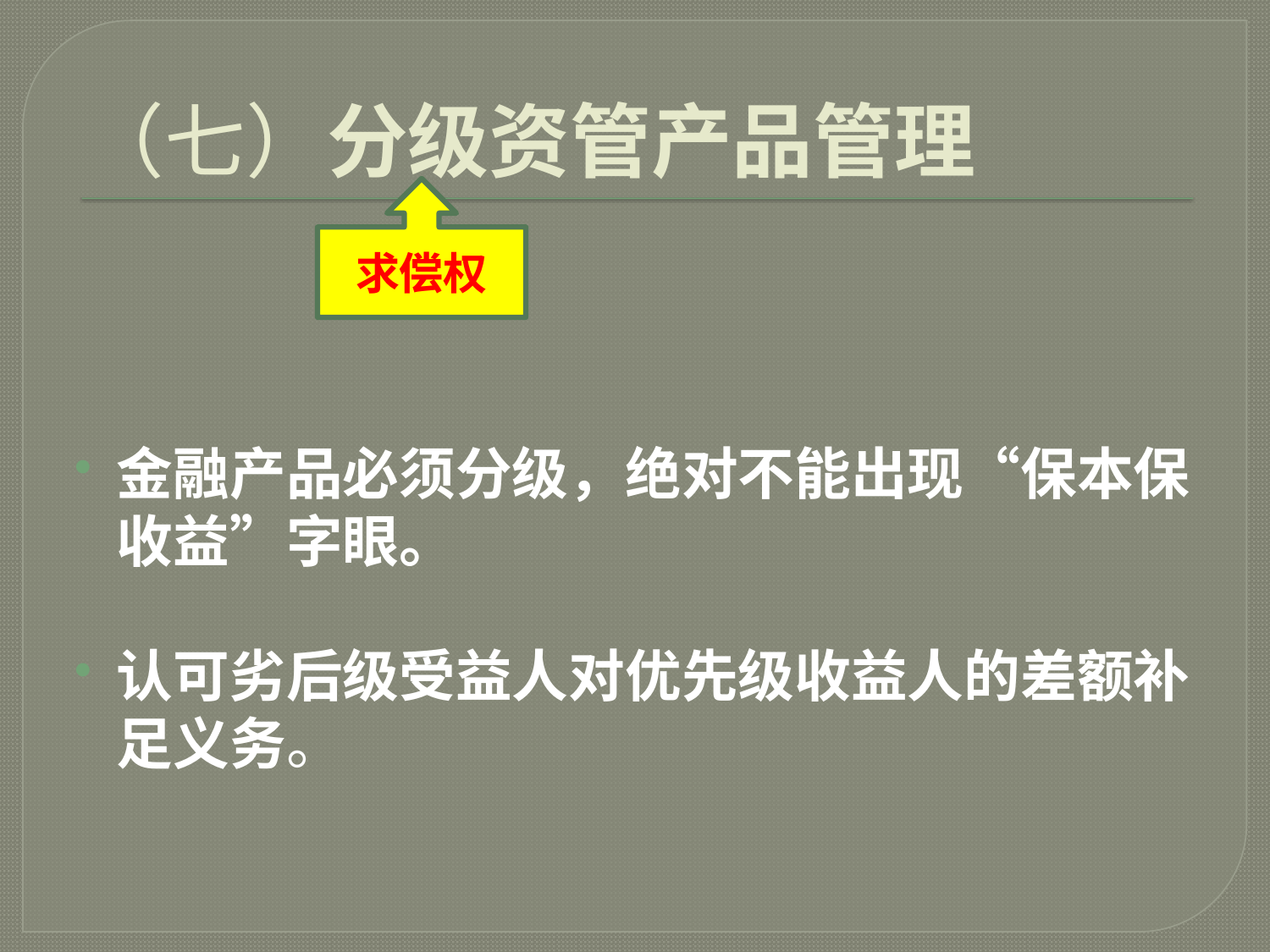

# （七）分级资管产品管理
求偿权

金融产品必须分级，绝对不能出现“保本保收益”字眼。

认可劣后级受益人对优先级收益人的差额补足义务。